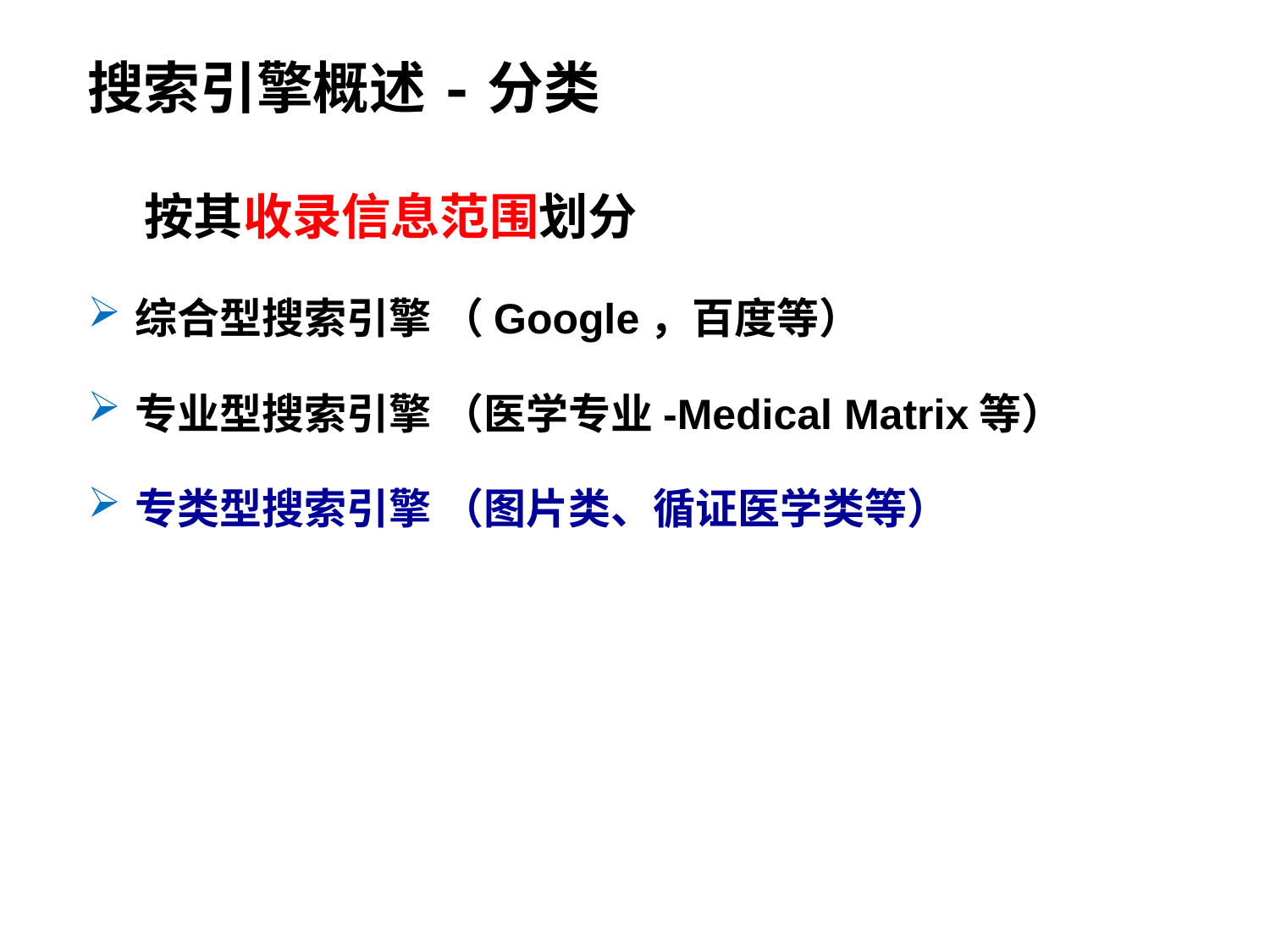

搜索引擎概述-分类
    按其收录信息范围划分
综合型搜索引擎 （Google，百度等）
专业型搜索引擎 （医学专业-Medical Matrix等）
专类型搜索引擎 （图片类、循证医学类等）